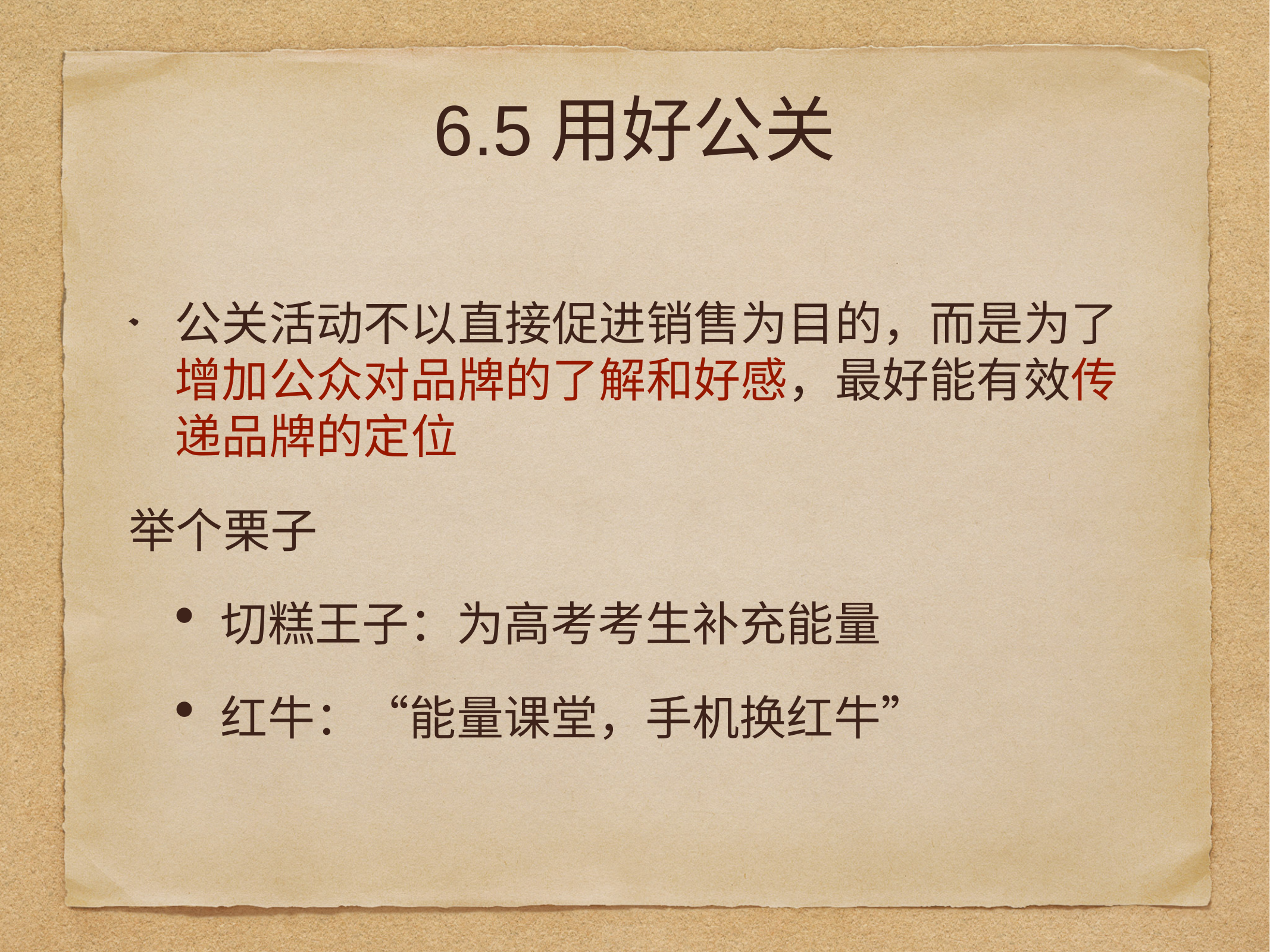

# 6.5用好公关
公关活动不以直接促进销售为目的，而是为了增加公众对品牌的了解和好感，最好能有效传递品牌的定位
举个栗子
切糕王子：为高考考生补充能量
红牛：“能量课堂，手机换红牛”